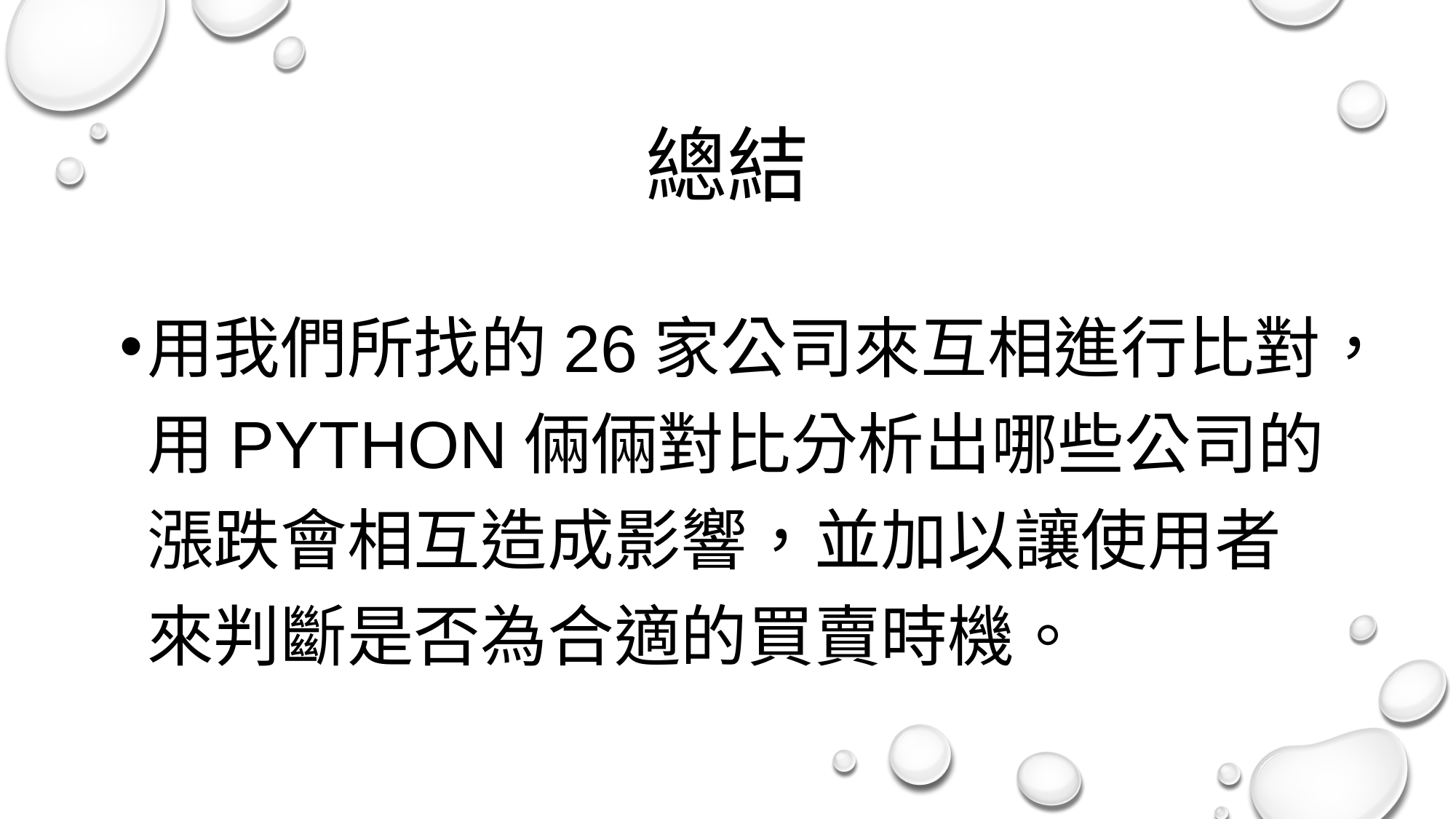

# 總結
用我們所找的26家公司來互相進行比對，用Python倆倆對比分析出哪些公司的漲跌會相互造成影響，並加以讓使用者來判斷是否為合適的買賣時機。